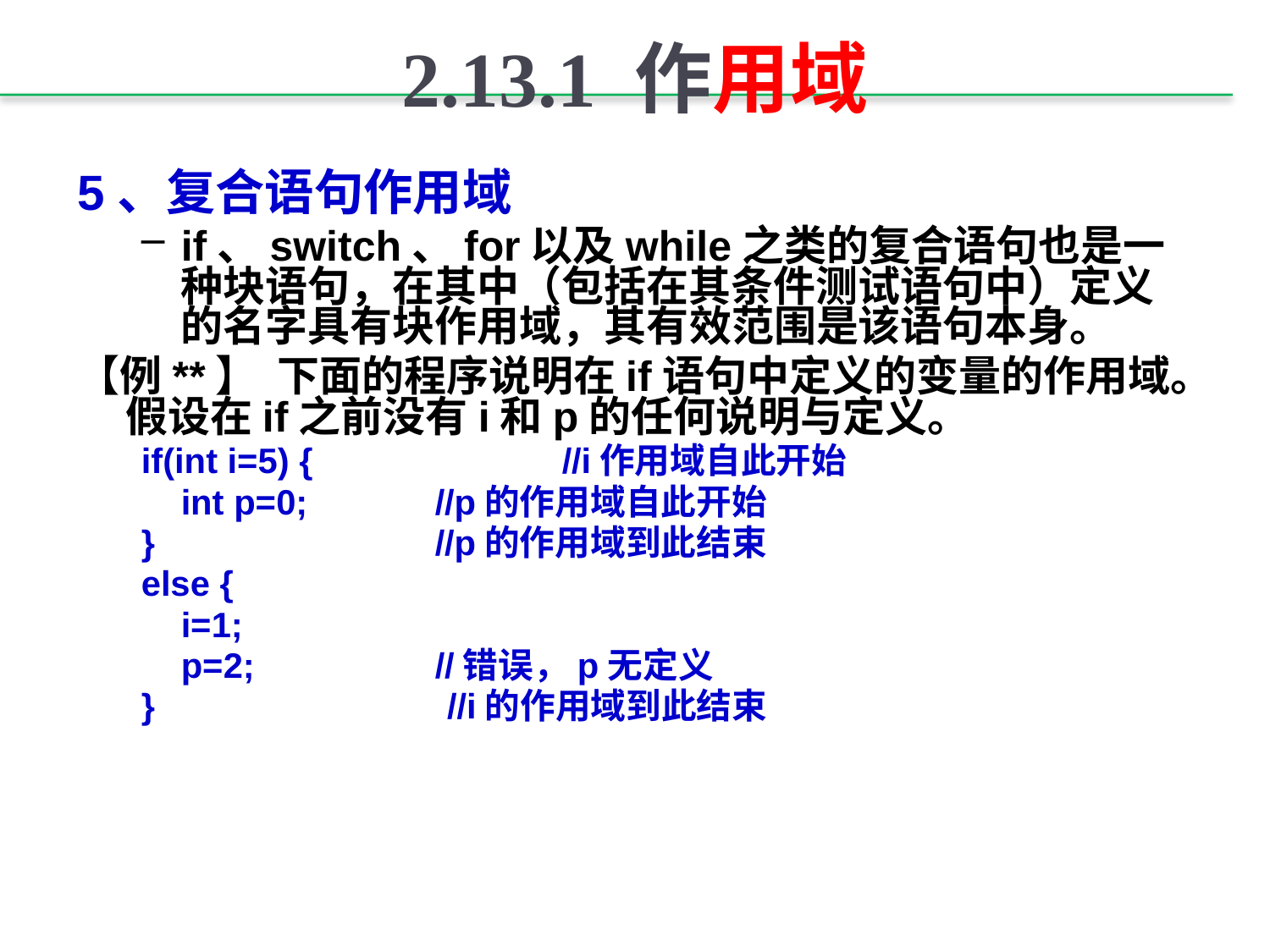

2.13.1 作用域
5、复合语句作用域
if、switch、for以及while之类的复合语句也是一种块语句，在其中（包括在其条件测试语句中）定义的名字具有块作用域，其有效范围是该语句本身。
【例**】  下面的程序说明在if语句中定义的变量的作用域。假设在if之前没有i和p的任何说明与定义。
if(int i=5) {                	//i作用域自此开始
	int p=0;             	//p的作用域自此开始
}                      	//p的作用域到此结束
else {
	i=1;
	p=2;                	//错误，p无定义
}                              //i的作用域到此结束